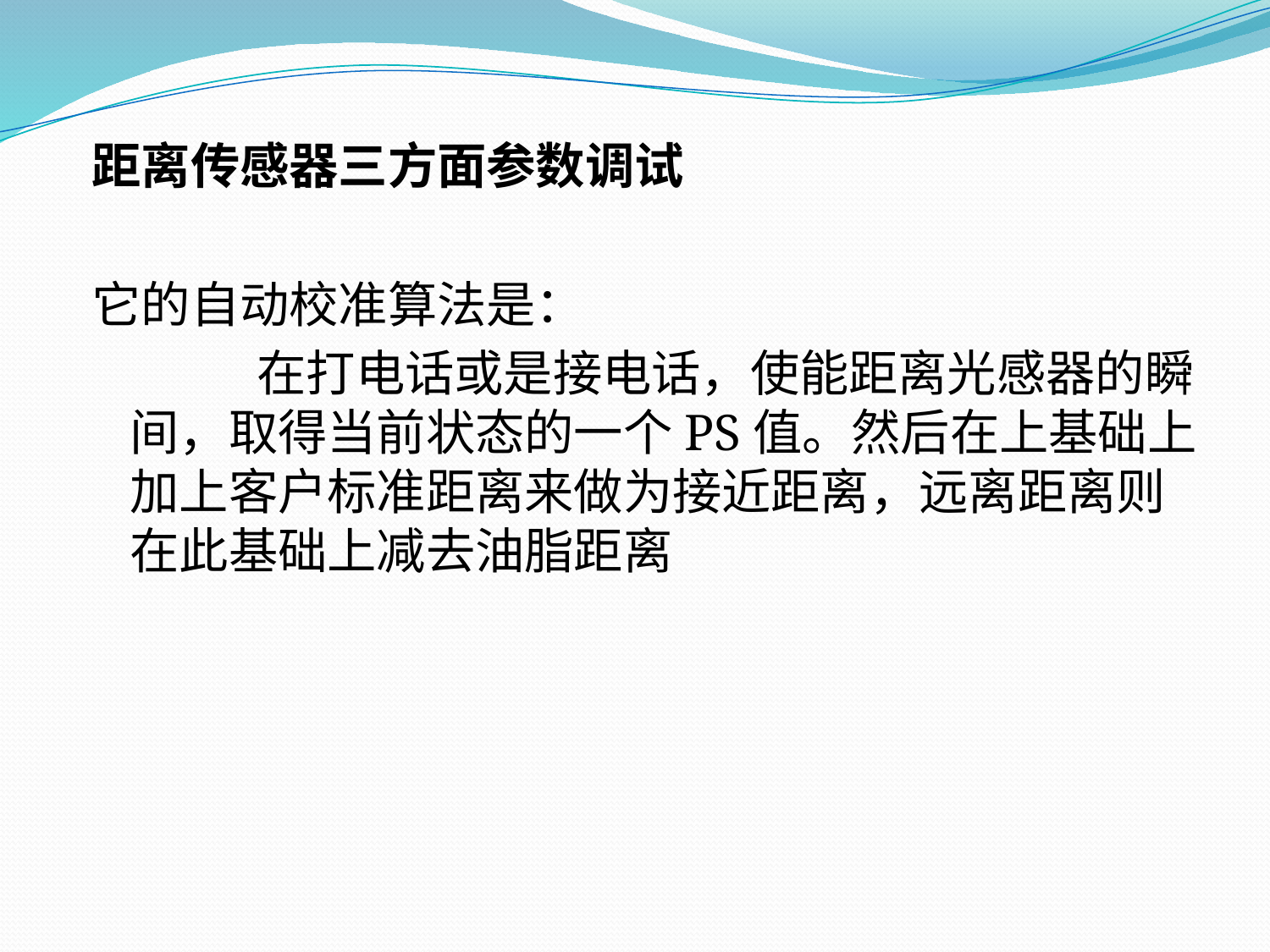

距离传感器三方面参数调试

它的自动校准算法是：
		在打电话或是接电话，使能距离光感器的瞬间，取得当前状态的一个PS值。然后在上基础上加上客户标准距离来做为接近距离，远离距离则在此基础上减去油脂距离